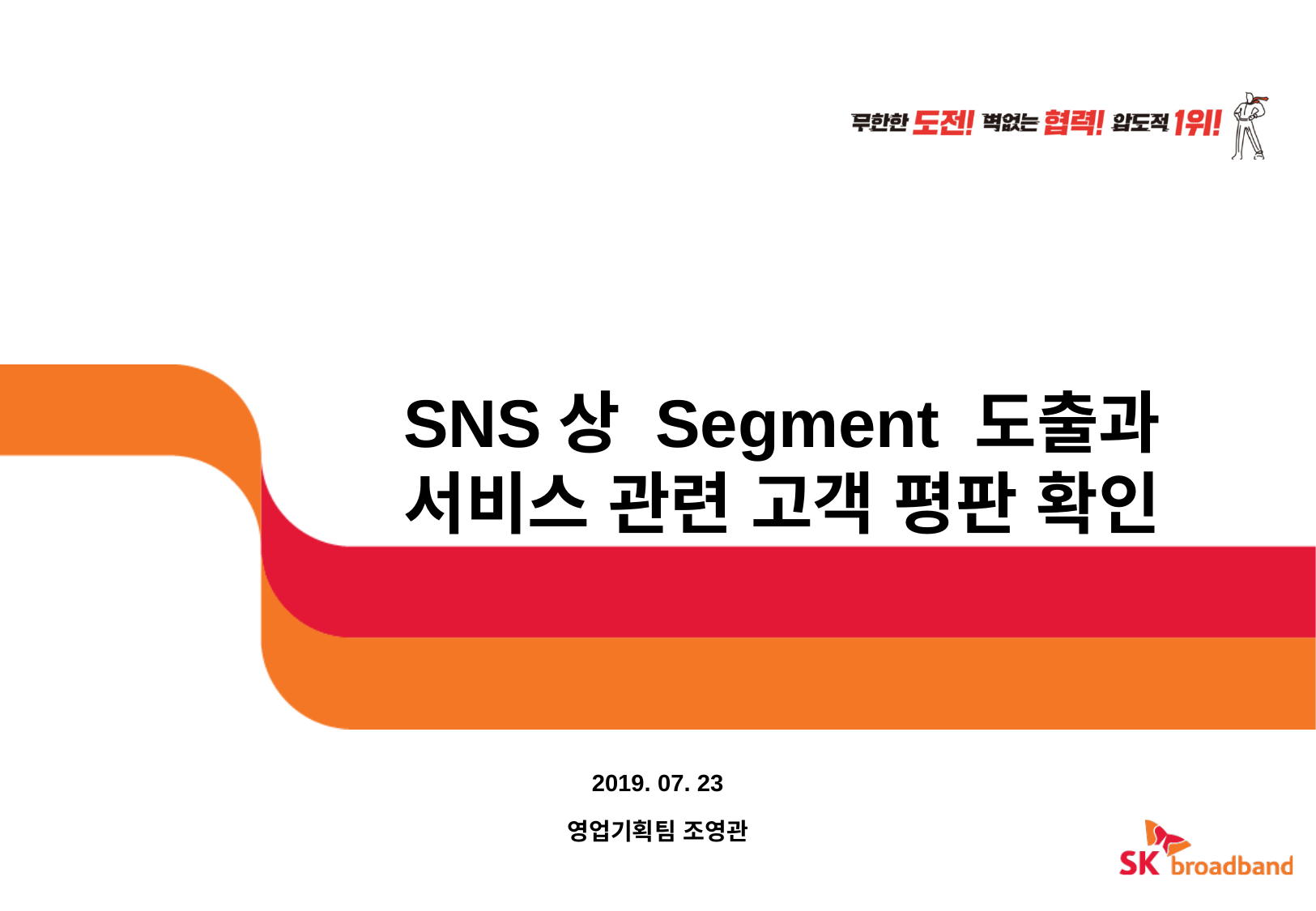

# SNS상 Segment 도출과 서비스 관련 고객 평판 확인
2019. 07. 23
영업기획팀 조영관